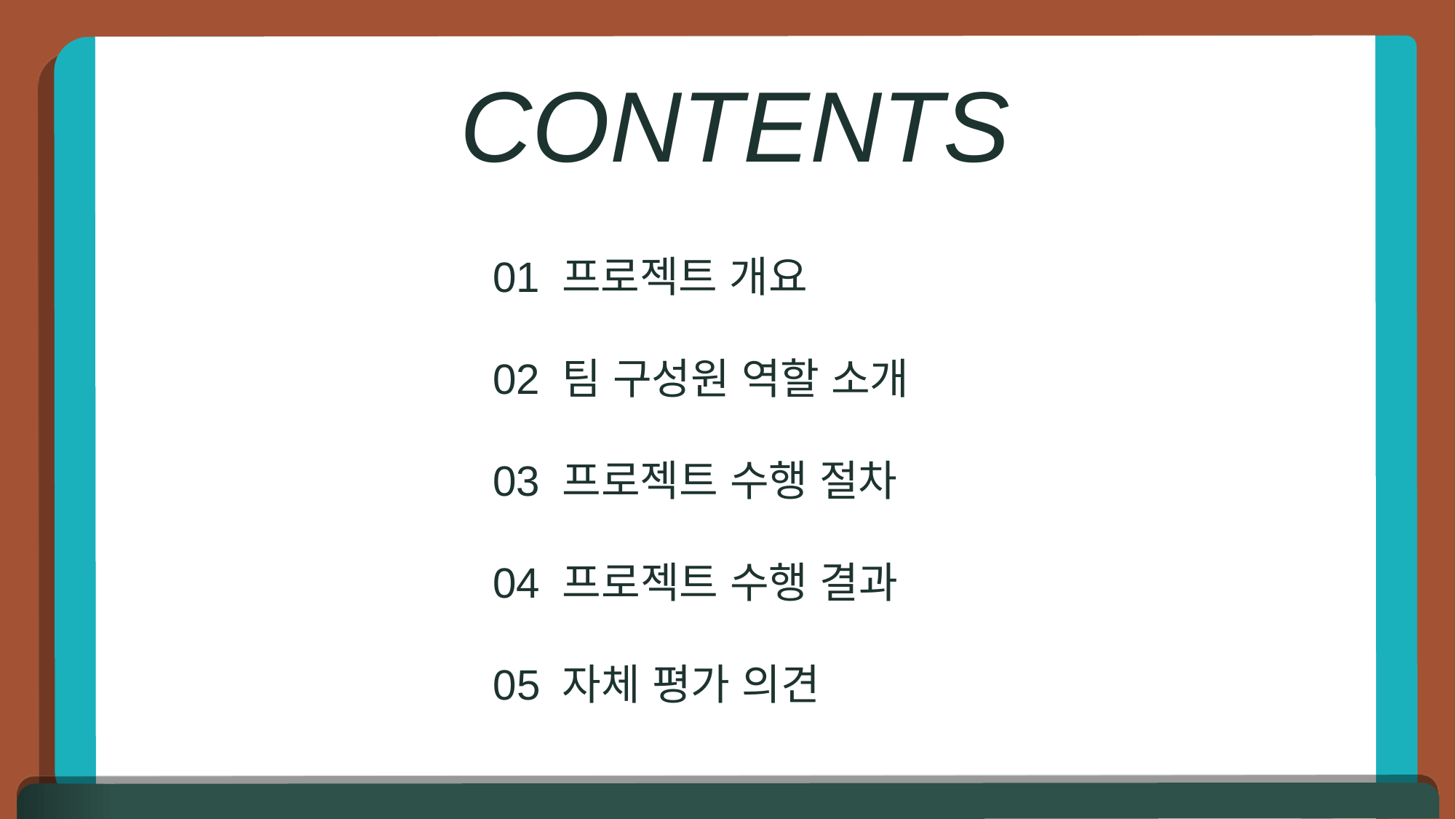

CONTENTS

	     01 프로젝트 개요
	     02 팀 구성원 역할 소개
	     03 프로젝트 수행 절차
	     04 프로젝트 수행 결과
	     05 자체 평가 의견